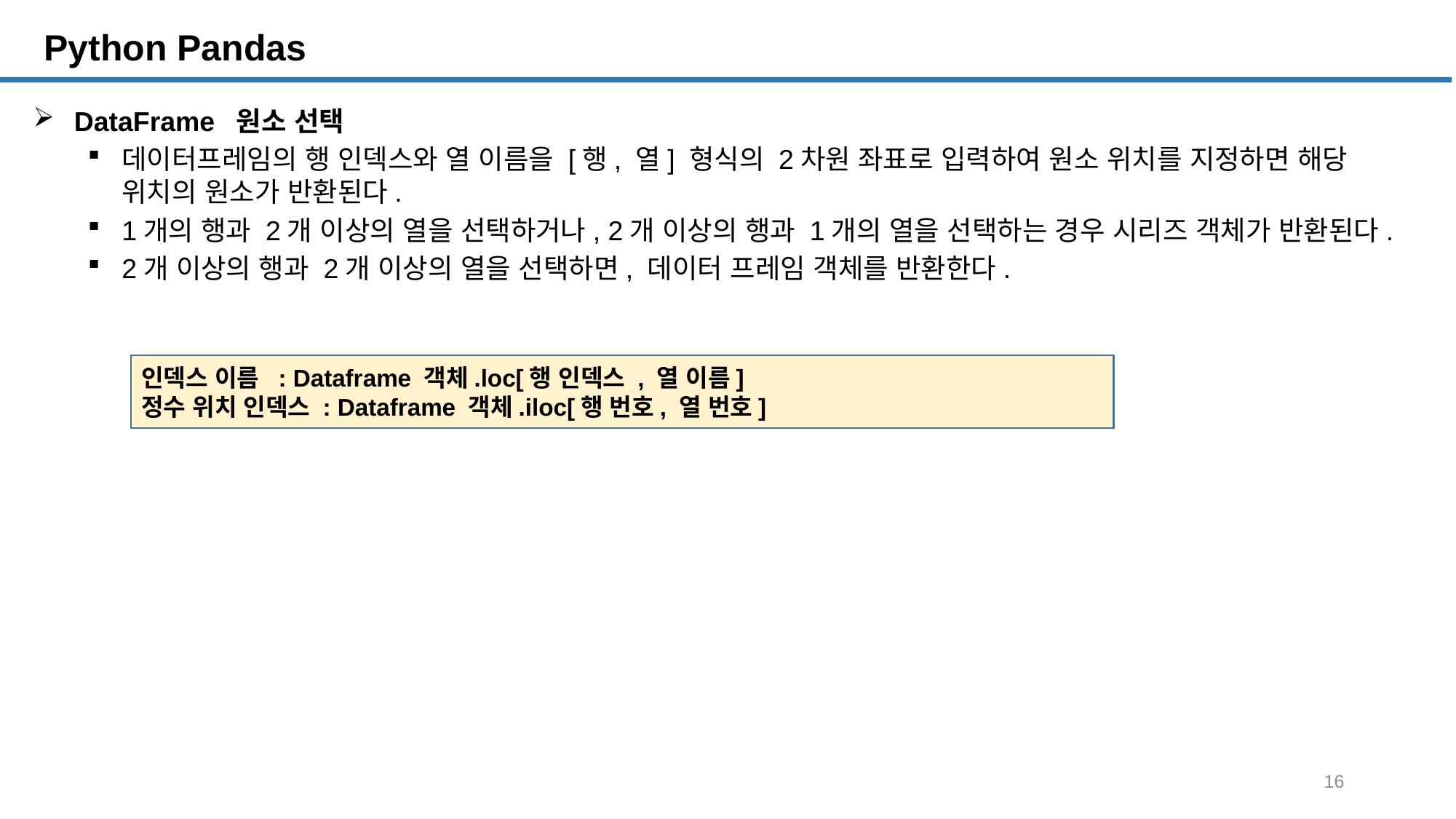

SQL 튜닝 개요
# Python Pandas

DataFrame  원소 선택
데이터프레임의 행 인덱스와 열 이름을 [행, 열] 형식의 2차원 좌표로 입력하여 원소 위치를 지정하면 해당 위치의 원소가 반환된다.
1개의 행과 2개 이상의 열을 선택하거나, 2개 이상의 행과 1개의 열을 선택하는 경우 시리즈 객체가 반환된다.
2개 이상의 행과 2개 이상의 열을 선택하면, 데이터 프레임 객체를 반환한다.
인덱스 이름  : Dataframe 객체.loc[행 인덱스 , 열 이름]
정수 위치 인덱스 : Dataframe 객체.iloc[행 번호, 열 번호]
16